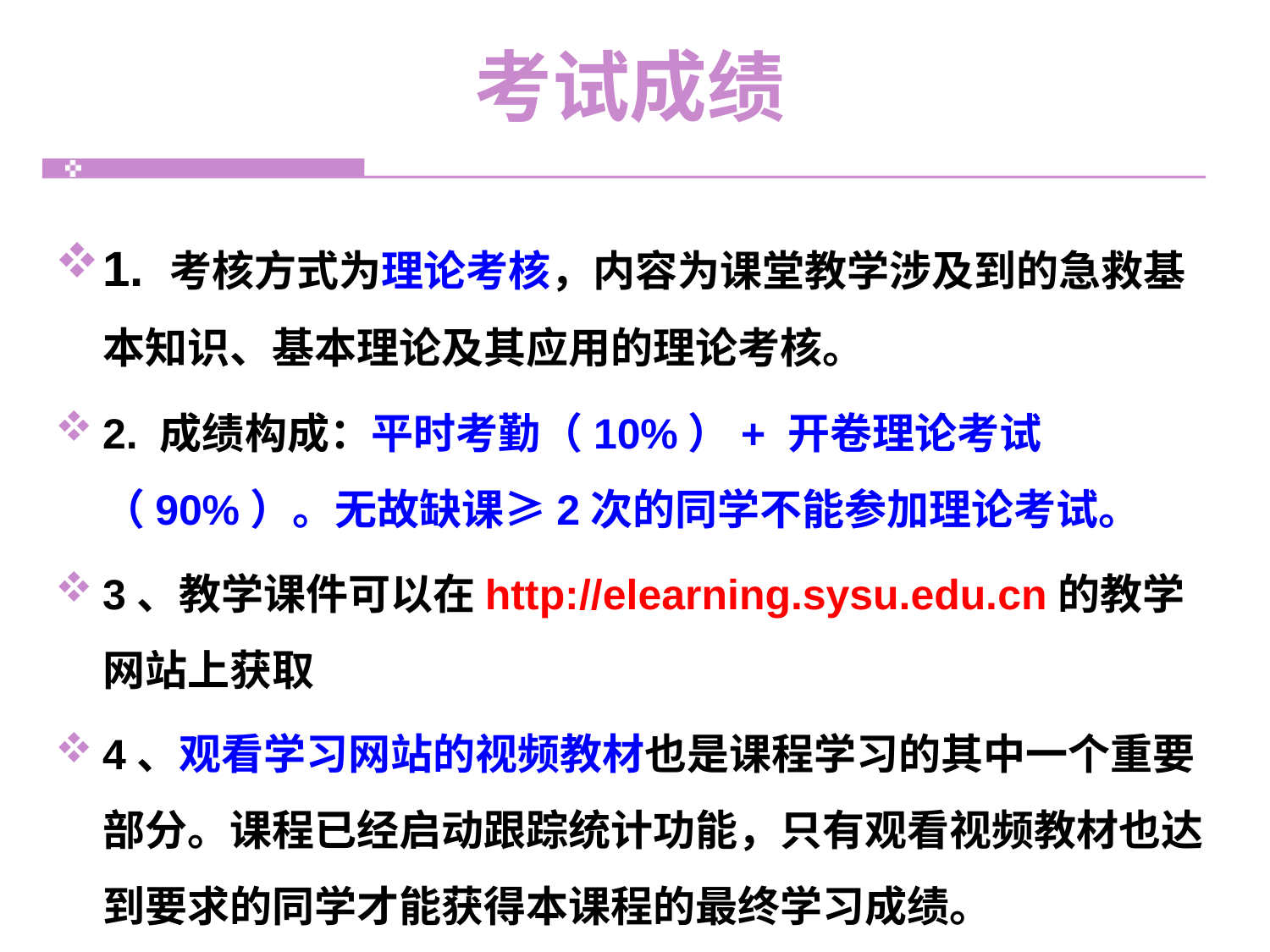

# 考试成绩
1. 考核方式为理论考核，内容为课堂教学涉及到的急救基本知识、基本理论及其应用的理论考核。
2. 成绩构成：平时考勤（10%）+ 开卷理论考试（90%）。无故缺课≥2次的同学不能参加理论考试。
3、教学课件可以在http://elearning.sysu.edu.cn的教学网站上获取
4、观看学习网站的视频教材也是课程学习的其中一个重要部分。课程已经启动跟踪统计功能，只有观看视频教材也达到要求的同学才能获得本课程的最终学习成绩。

5